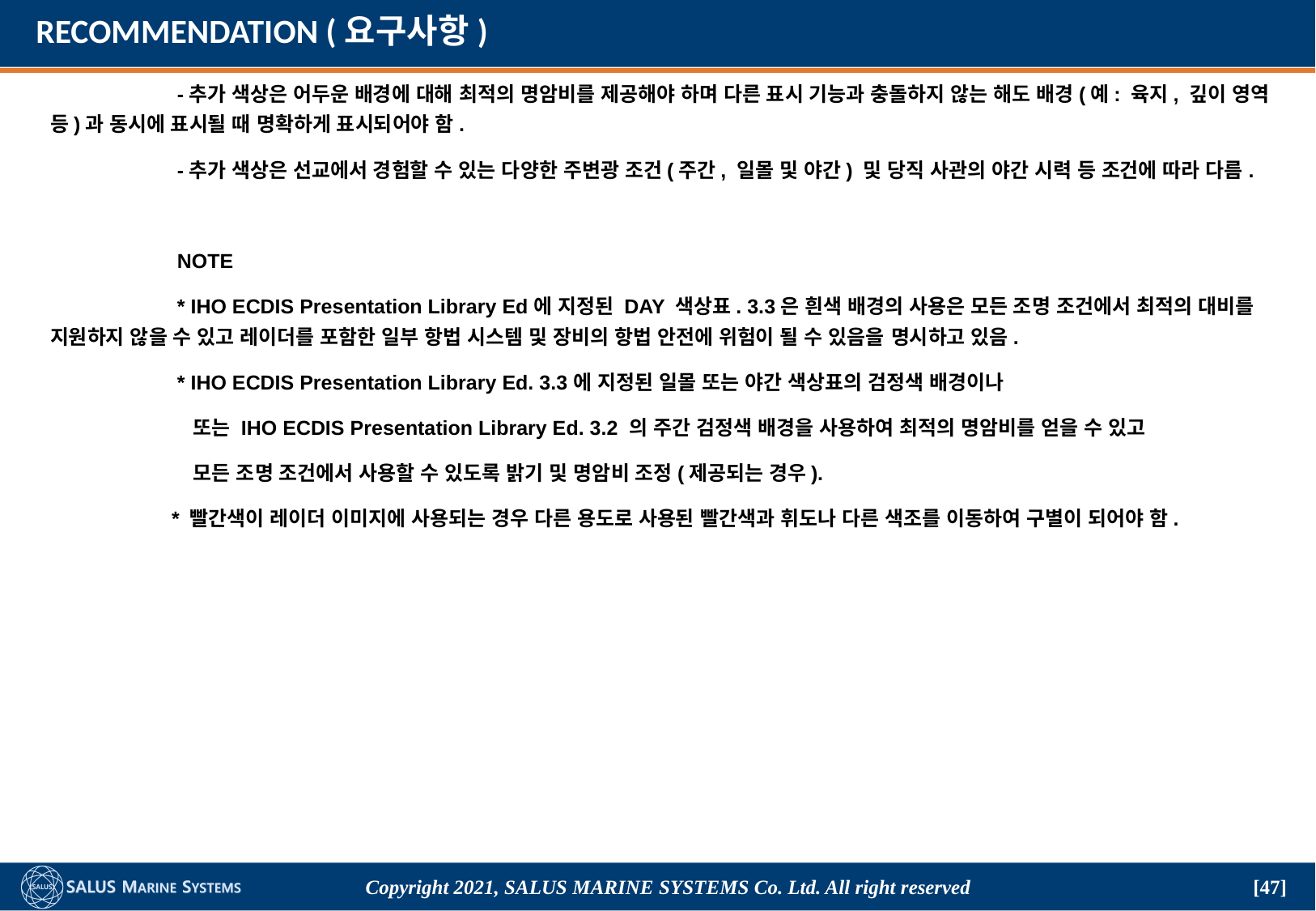

# RECOMMENDATION (요구사항)
	 -추가 색상은 어두운 배경에 대해 최적의 명암비를 제공해야 하며 다른 표시 기능과 충돌하지 않는 해도 배경(예: 육지, 깊이 영역 등)과 동시에 표시될 때 명확하게 표시되어야 함.
	 -추가 색상은 선교에서 경험할 수 있는 다양한 주변광 조건(주간, 일몰 및 야간) 및 당직 사관의 야간 시력 등 조건에 따라 다름.

	 NOTE
	 * IHO ECDIS Presentation Library Ed에 지정된 DAY 색상표. 3.3은 흰색 배경의 사용은 모든 조명 조건에서 최적의 대비를 지원하지 않을 수 있고 레이더를 포함한 일부 항법 시스템 및 장비의 항법 안전에 위험이 될 수 있음을 명시하고 있음.
	 * IHO ECDIS Presentation Library Ed. 3.3에 지정된 일몰 또는 야간 색상표의 검정색 배경이나
	   또는 IHO ECDIS Presentation Library Ed. 3.2 의 주간 검정색 배경을 사용하여 최적의 명암비를 얻을 수 있고
	   모든 조명 조건에서 사용할 수 있도록 밝기 및 명암비 조정(제공되는 경우).
	* 빨간색이 레이더 이미지에 사용되는 경우 다른 용도로 사용된 빨간색과 휘도나 다른 색조를 이동하여 구별이 되어야 함.

Copyright 2021, SALUS Marine Systems Co. Ltd. All right reserved
[47]